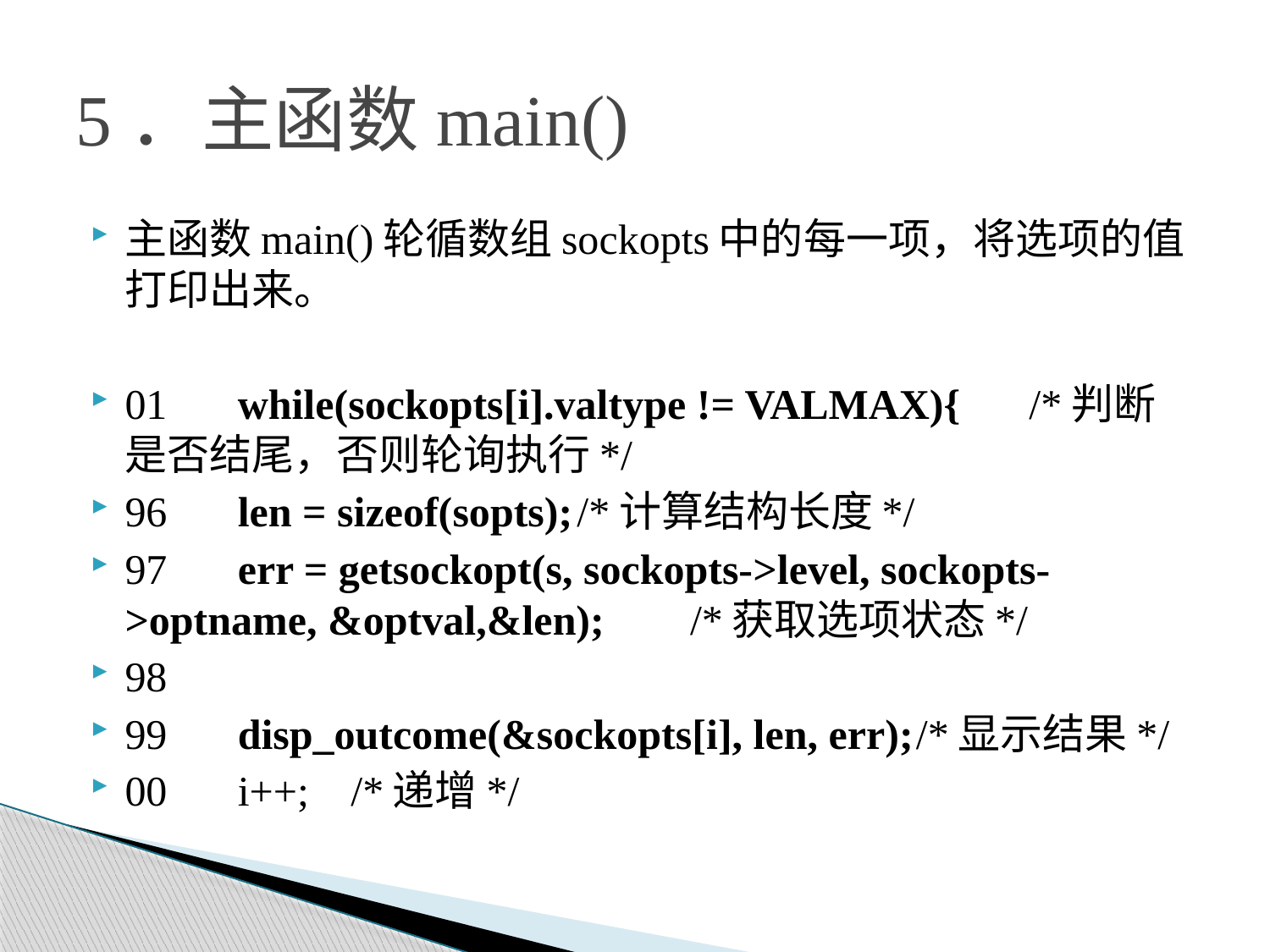

# 5．主函数main()
主函数main()轮循数组sockopts中的每一项，将选项的值打印出来。

01	while(sockopts[i].valtype != VALMAX){		/*判断是否结尾，否则轮询执行*/
96		len = sizeof(sopts);	/*计算结构长度*/
97		err = getsockopt(s, sockopts->level, sockopts->optname, &optval,&len);	/*获取选项状态*/
98
99		disp_outcome(&sockopts[i], len, err);	/*显示结果*/
00		i++;			/*递增*/